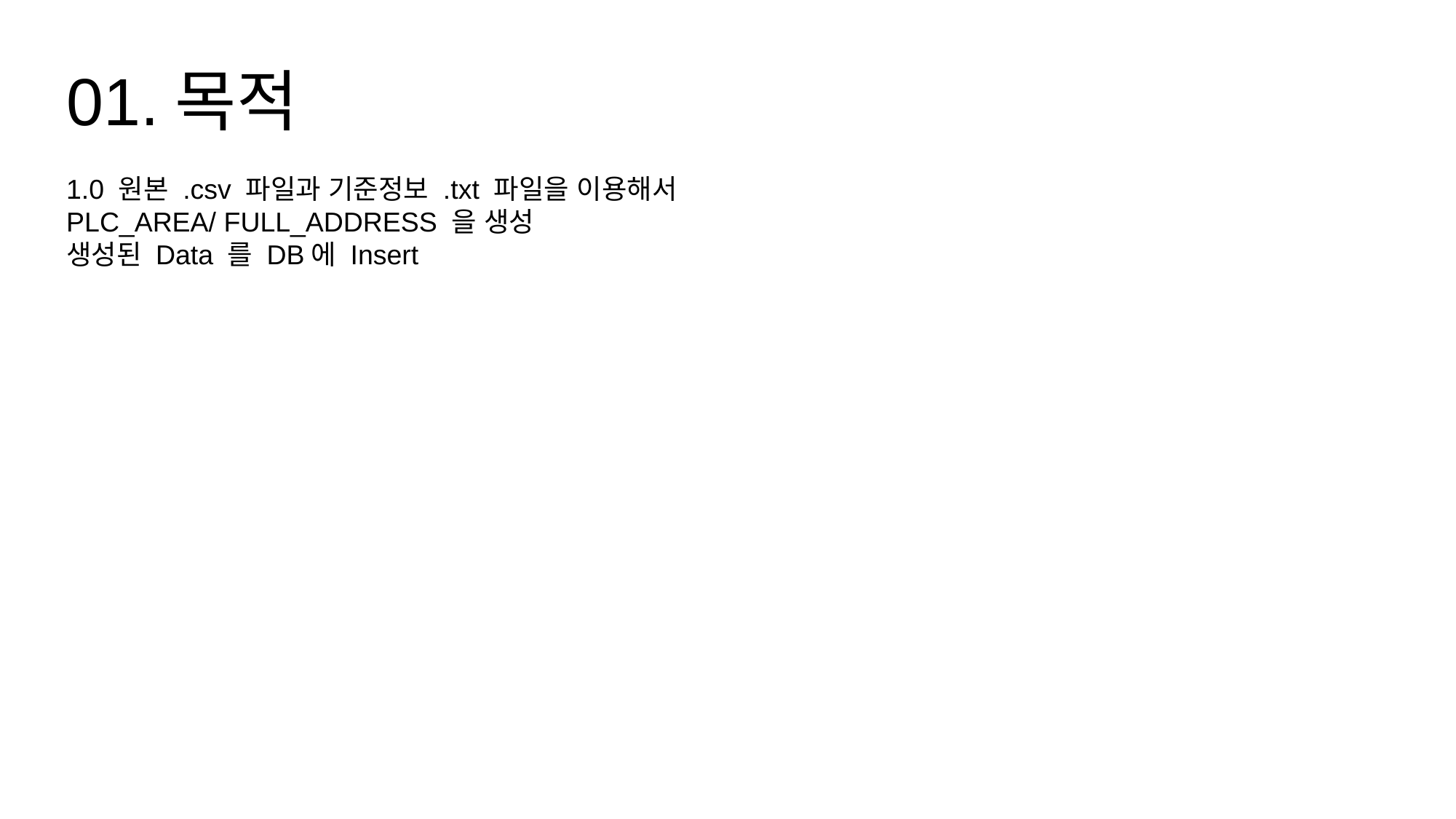

01.목적

1.0 원본 .csv 파일과 기준정보 .txt 파일을 이용해서
PLC_AREA/ FULL_ADDRESS 을 생성
생성된 Data 를 DB에 Insert